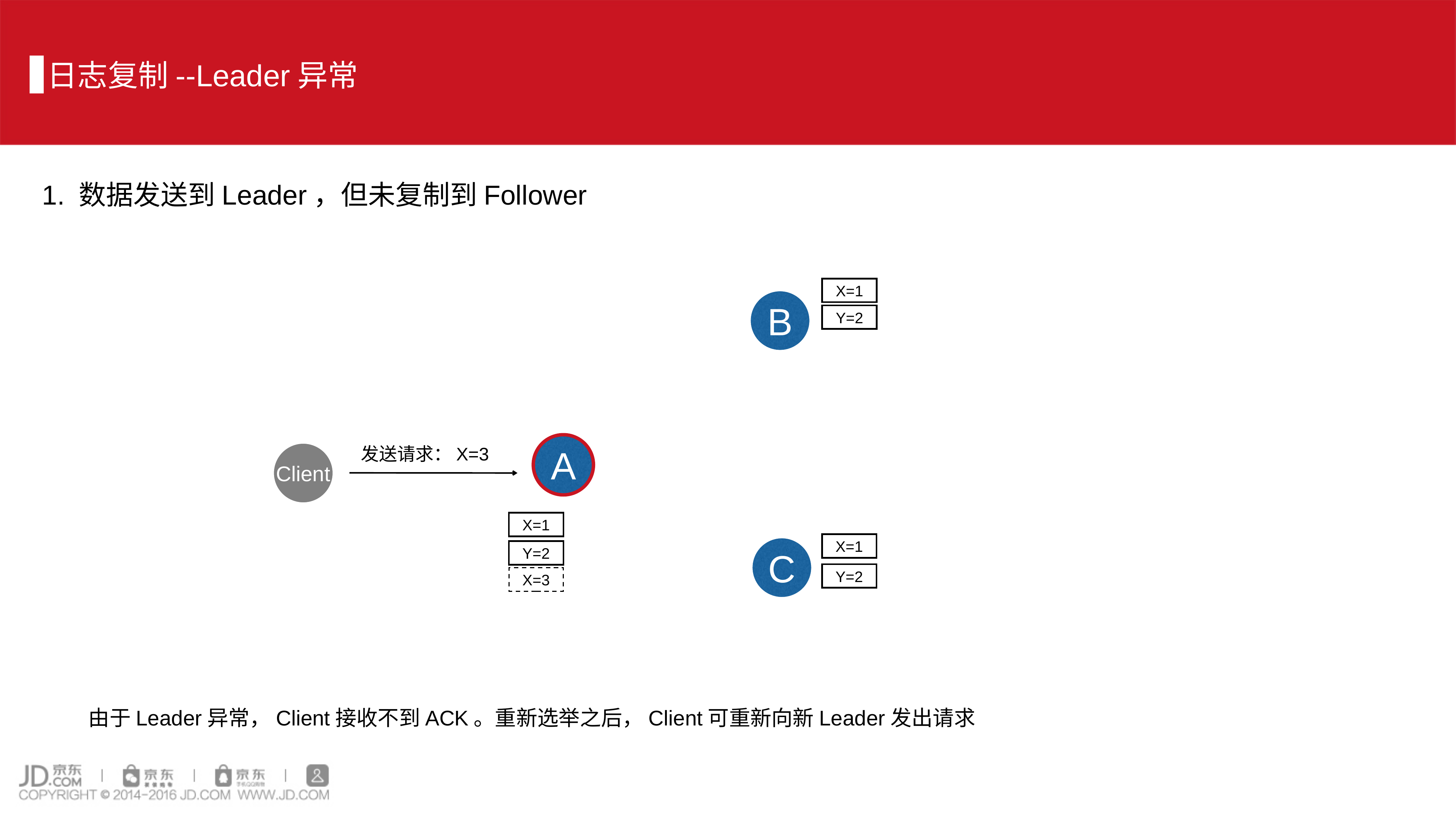

日志复制--Leader异常

1. 数据发送到Leader，但未复制到Follower
X=1

B
Y=2

A
发送请求：X=3

Client
X=1
X=1

Y=2
C
Y=2
X=3
由于Leader异常，Client接收不到ACK。重新选举之后，Client可重新向新Leader发出请求